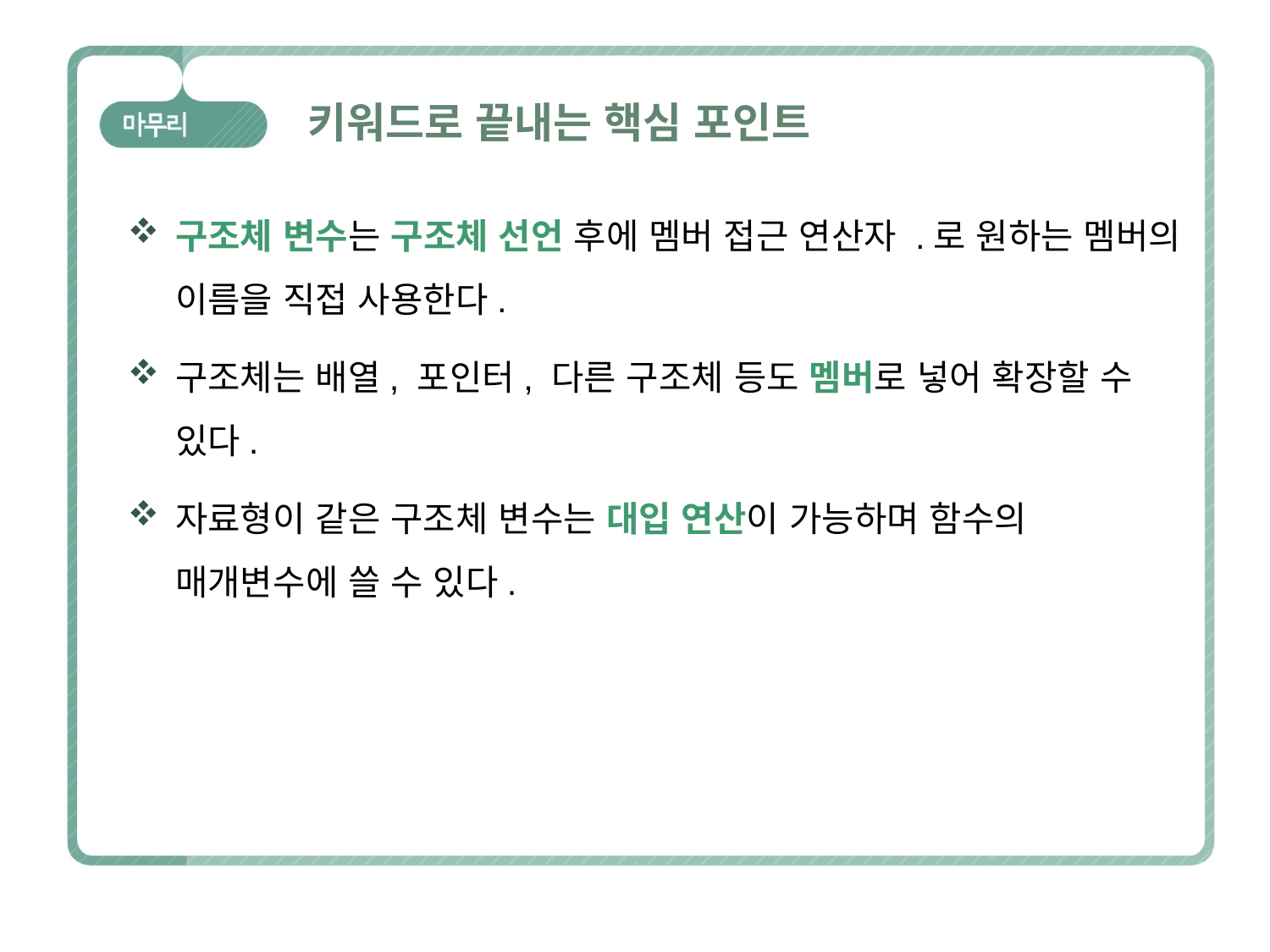

# 키워드로 끝내는 핵심 포인트
구조체 변수는 구조체 선언 후에 멤버 접근 연산자 .로 원하는 멤버의 이름을 직접 사용한다.

구조체는 배열, 포인터, 다른 구조체 등도 멤버로 넣어 확장할 수 있다.

자료형이 같은 구조체 변수는 대입 연산이 가능하며 함수의 매개변수에 쓸 수 있다.